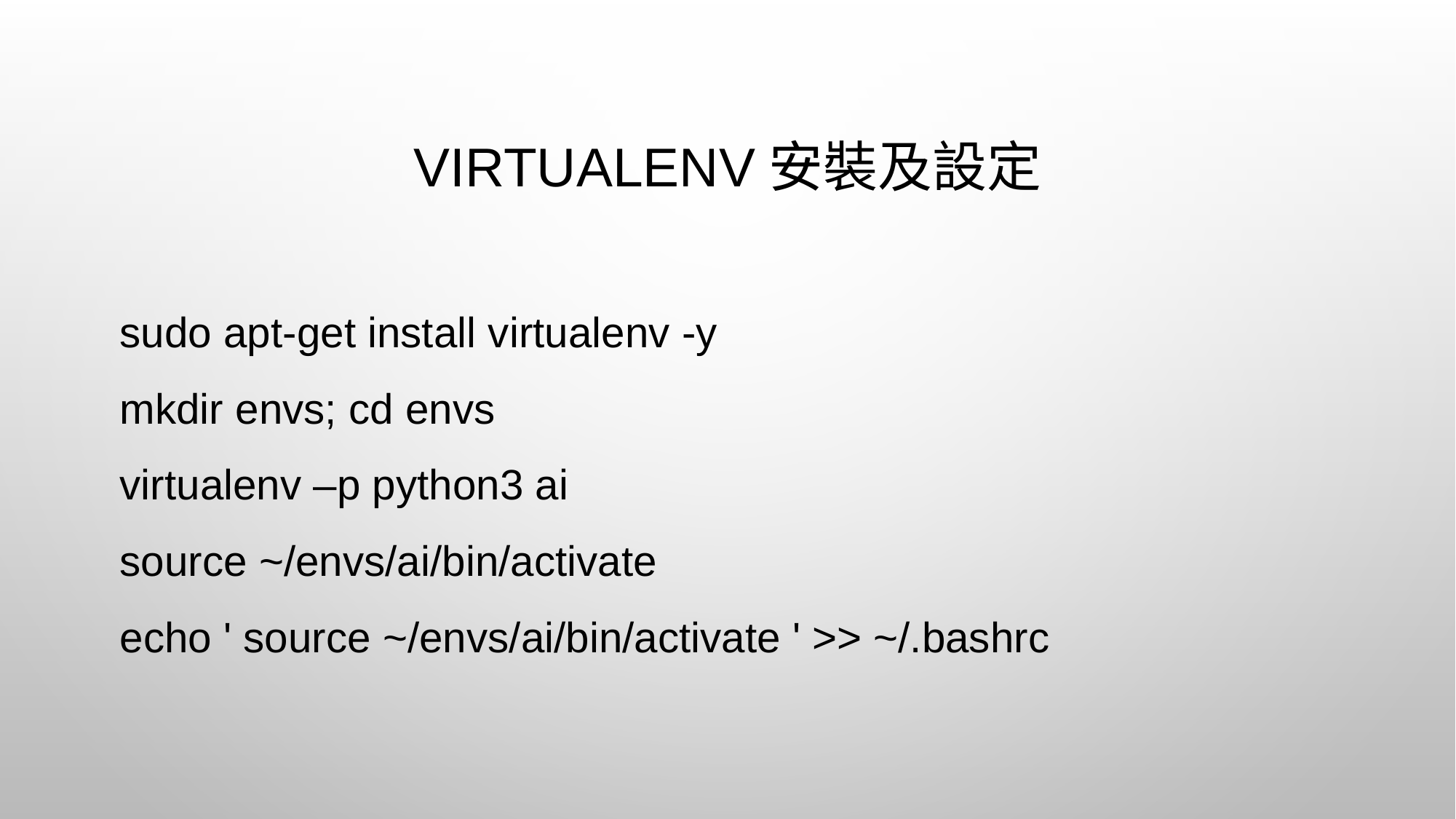

# Virtualenv安裝及設定
sudo apt-get install virtualenv -y
mkdir envs; cd envs
virtualenv –p python3 ai
source ~/envs/ai/bin/activate
echo ' source ~/envs/ai/bin/activate ' >> ~/.bashrc